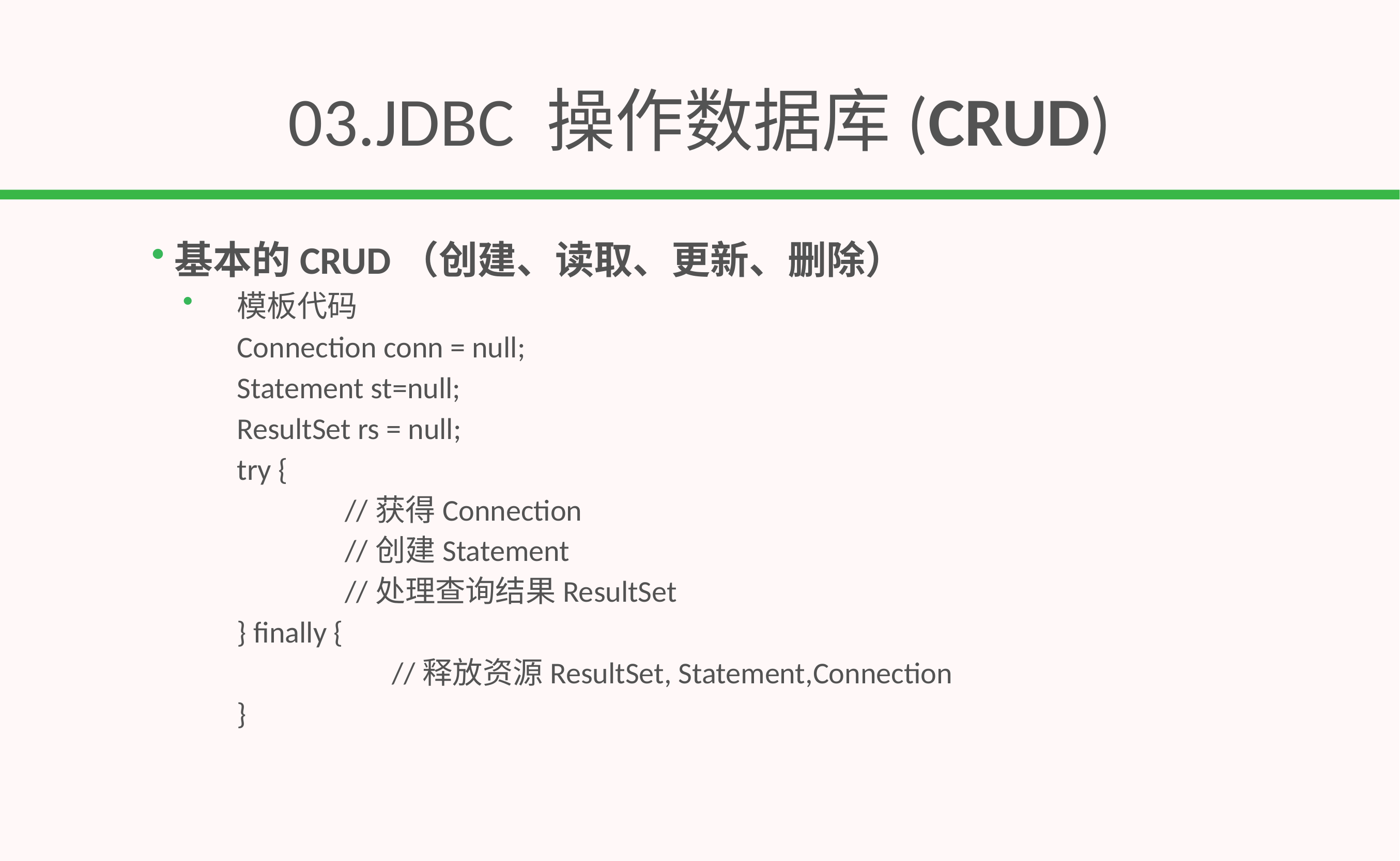

# 03.JDBC 操作数据库(CRUD)
基本的CRUD（创建、读取、更新、删除）
模板代码
	Connection conn = null;
	Statement st=null;
	ResultSet rs = null;
	try {
		//获得Connection
		//创建Statement
		//处理查询结果ResultSet
	} finally {
			//释放资源ResultSet, Statement,Connection
	}